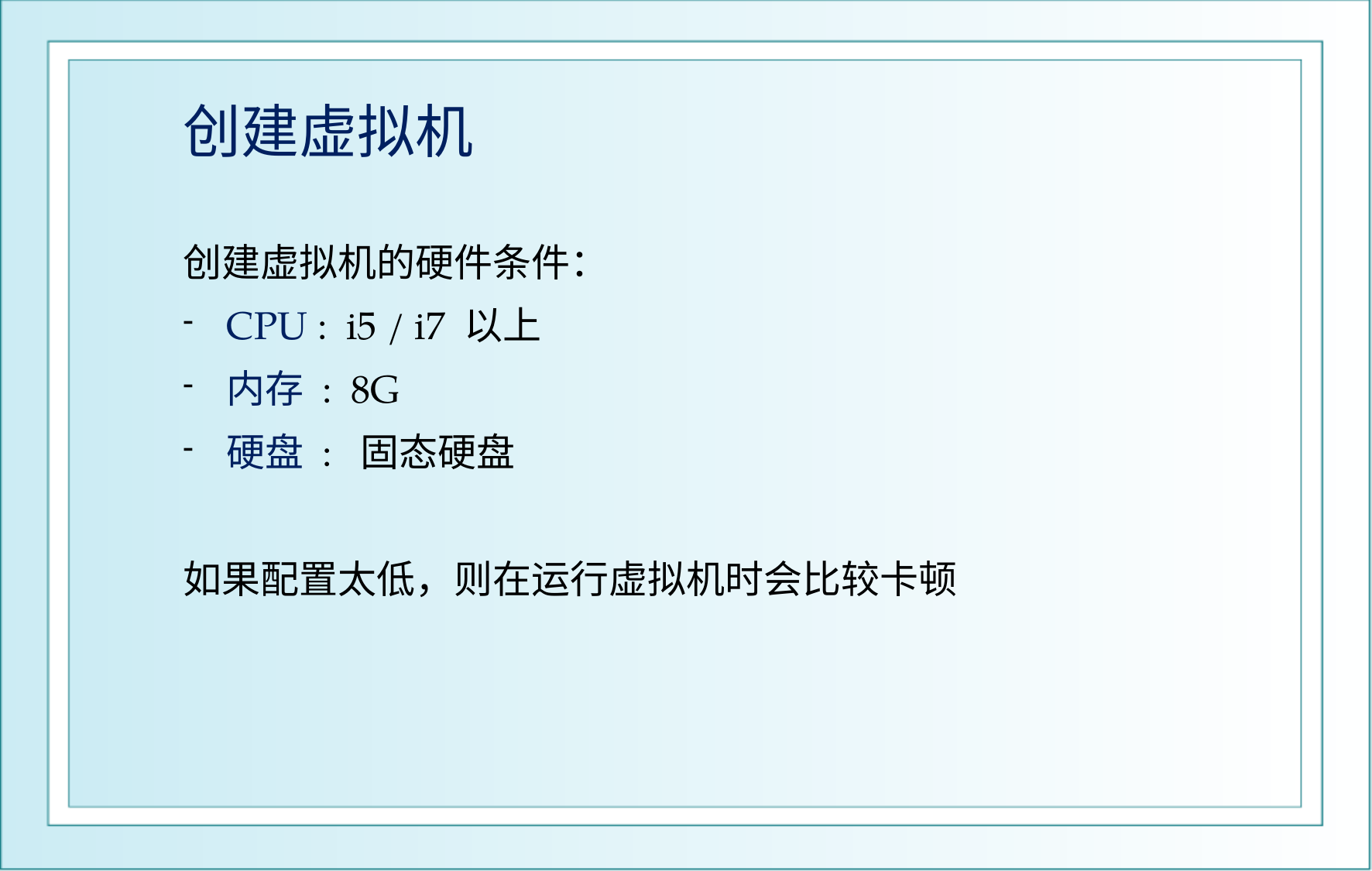

# 创建虚拟机
创建虚拟机的硬件条件：
CPU :  i5 / i7 以上
内存 :  8G
硬盘 :  固态硬盘

如果配置太低，则在运行虚拟机时会比较卡顿